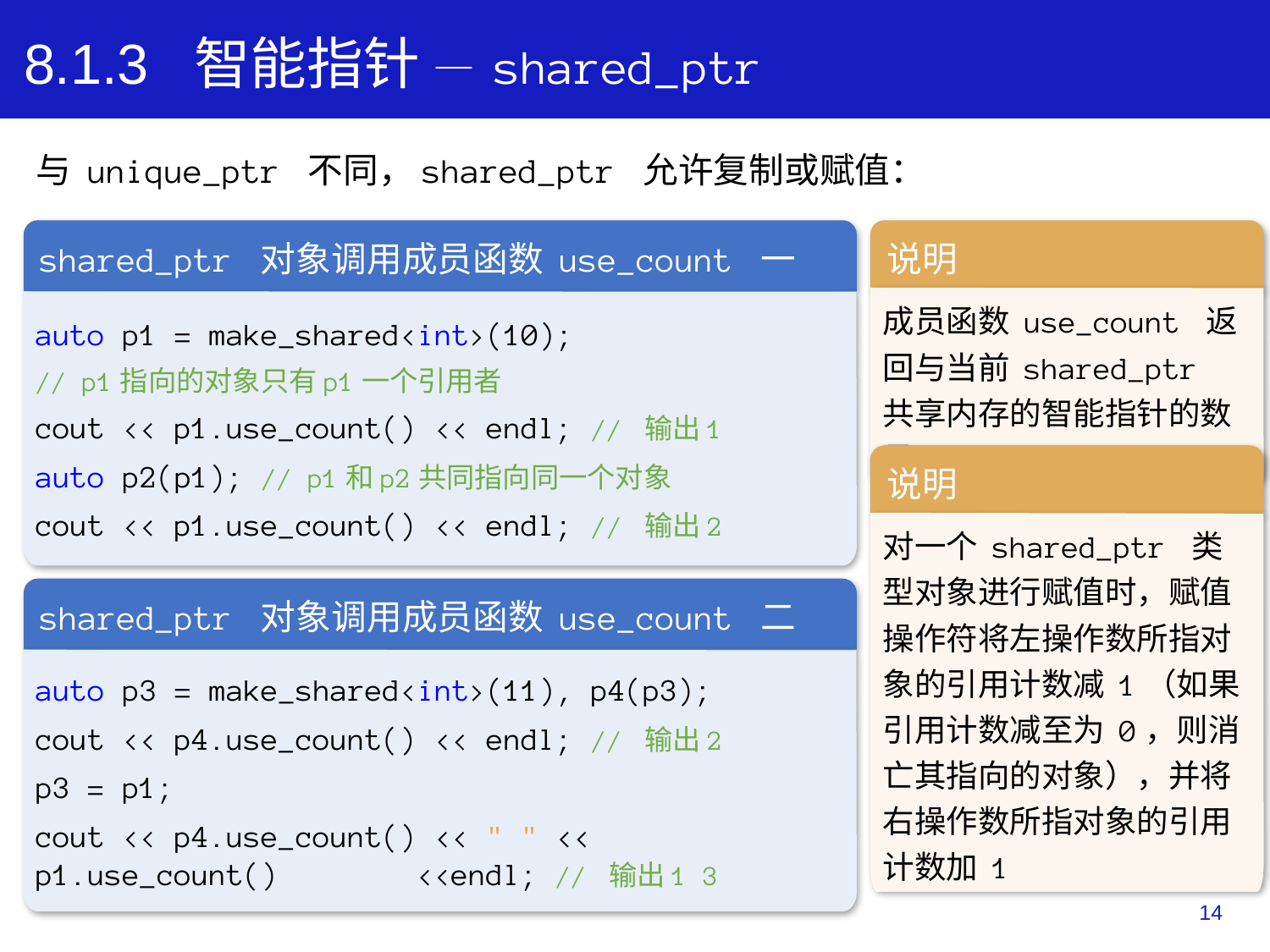

8.1.3  智能指针 — shared_ptr
与 unique_ptr 不同，shared_ptr 允许复制或赋值：
说明
成员函数 use_count 返回与当前 shared_ptr 共享内存的智能指针的数量
shared_ptr 对象调用成员函数 use_count 一
auto p1 = make_shared<int>(10);
// p1指向的对象只有p1一个引用者
cout << p1.use_count() << endl; // 输出1
auto p2(p1); // p1和p2共同指向同一个对象
cout << p1.use_count() << endl; // 输出2
学习目标
说明
对一个 shared_ptr 类型对象进行赋值时，赋值操作符将左操作数所指对象的引用计数减 1（如果引用计数减至为 0，则消亡其指向的对象），并将右操作数所指对象的引用计数加 1
shared_ptr 对象调用成员函数 use_count 二
auto p3 = make_shared<int>(11), p4(p3);
cout << p4.use_count() << endl; // 输出2
p3 = p1;
cout << p4.use_count() << " " << p1.use_count() 	<<endl; // 输出1 3
14